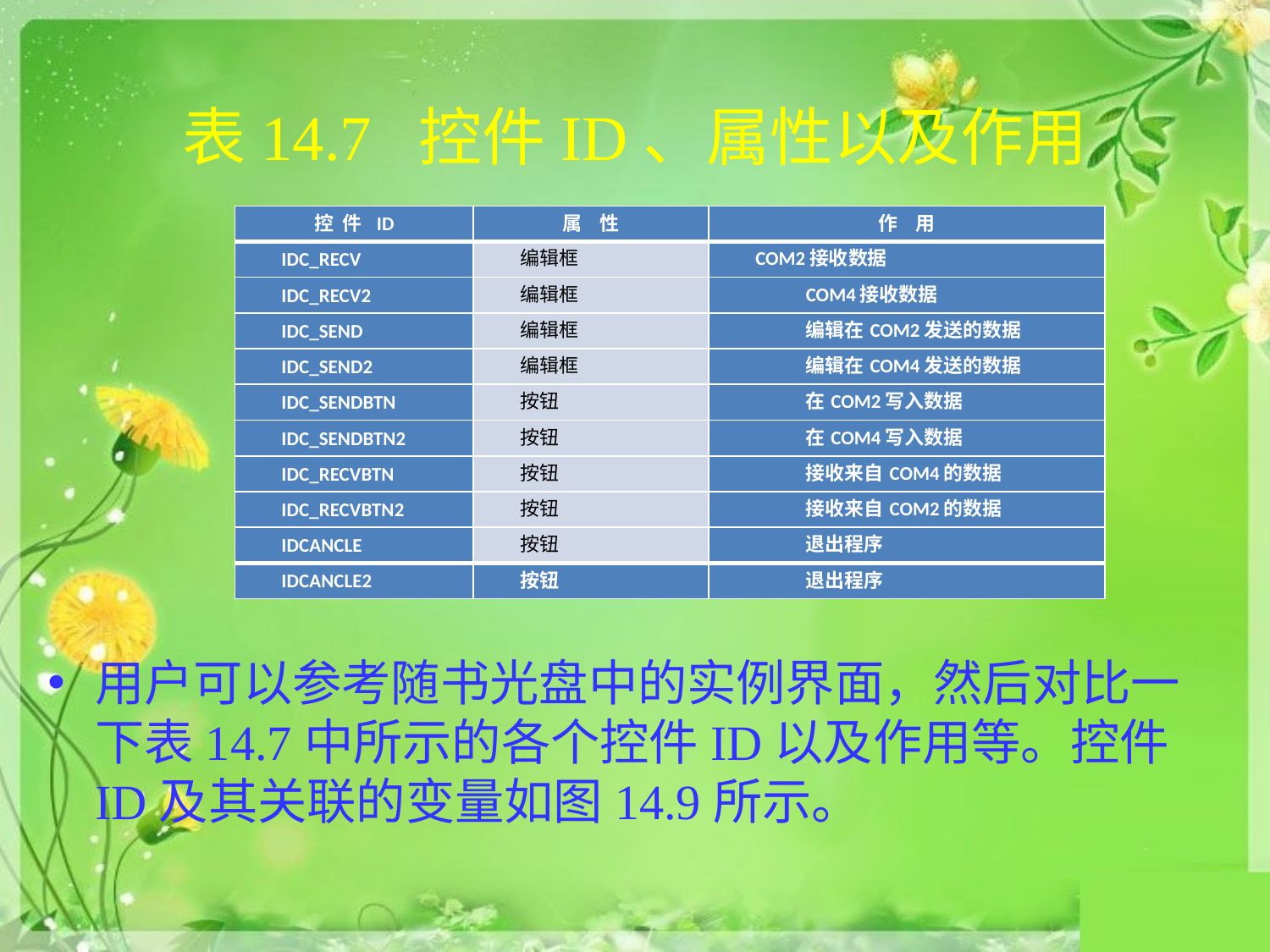

# 表14.7  控件ID、属性以及作用
| 控 件 ID | 属 性 | 作 用 |
| --- | --- | --- |
| IDC\_RECV | 编辑框 | COM2接收数据 |
| IDC\_RECV2 | 编辑框 | COM4接收数据 |
| IDC\_SEND | 编辑框 | 编辑在COM2发送的数据 |
| IDC\_SEND2 | 编辑框 | 编辑在COM4发送的数据 |
| IDC\_SENDBTN | 按钮 | 在COM2写入数据 |
| IDC\_SENDBTN2 | 按钮 | 在COM4写入数据 |
| IDC\_RECVBTN | 按钮 | 接收来自COM4的数据 |
| IDC\_RECVBTN2 | 按钮 | 接收来自COM2的数据 |
| IDCANCLE | 按钮 | 退出程序 |
| IDCANCLE2 | 按钮 | 退出程序 |
用户可以参考随书光盘中的实例界面，然后对比一下表14.7中所示的各个控件ID以及作用等。控件ID及其关联的变量如图14.9所示。